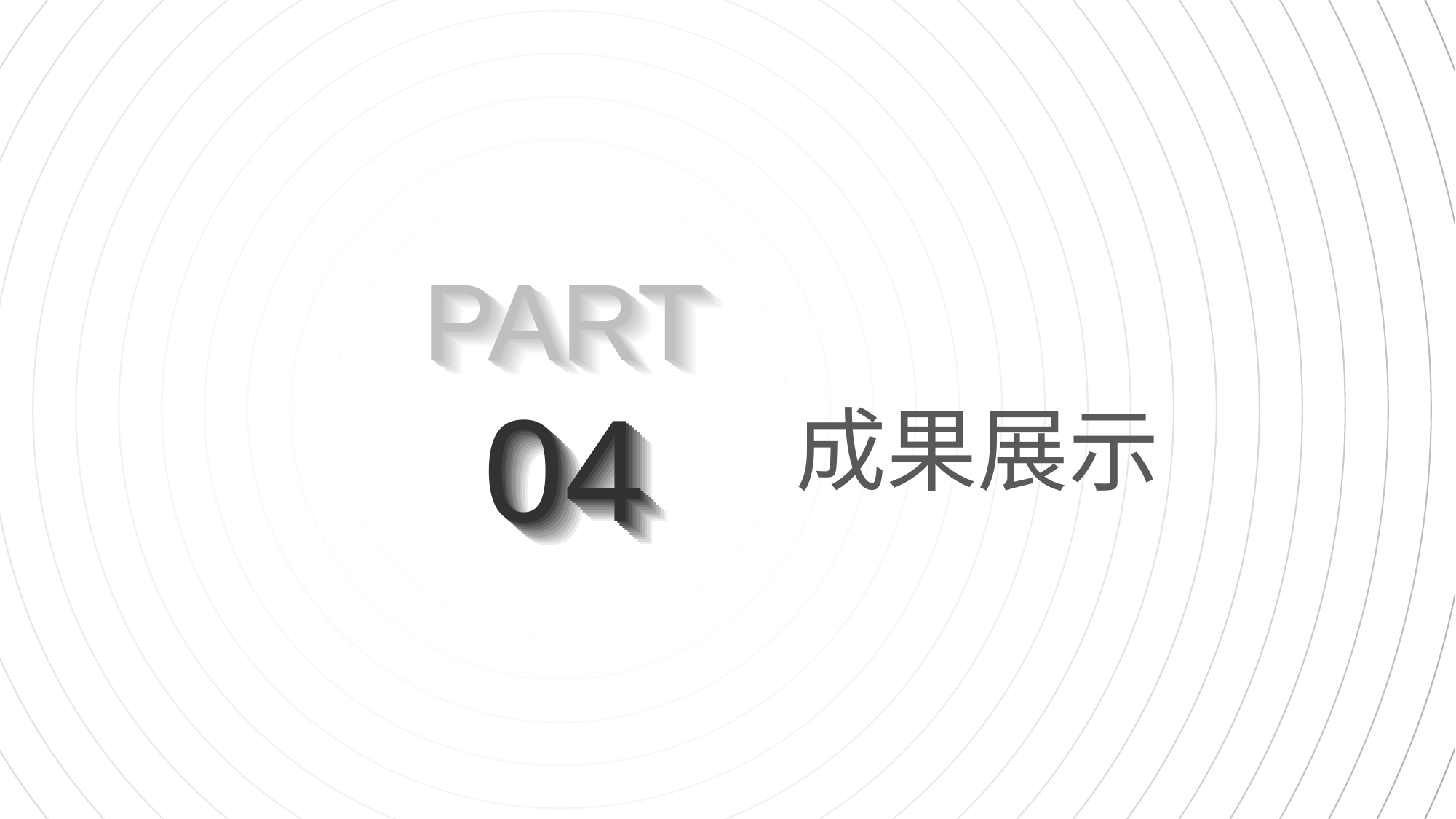

PART
PART
PART
PART
PART
PART
PART
PART
PART
PART
PART
PART
成果展示
04
04
04
04
04
04
04
04
04
04
04
04